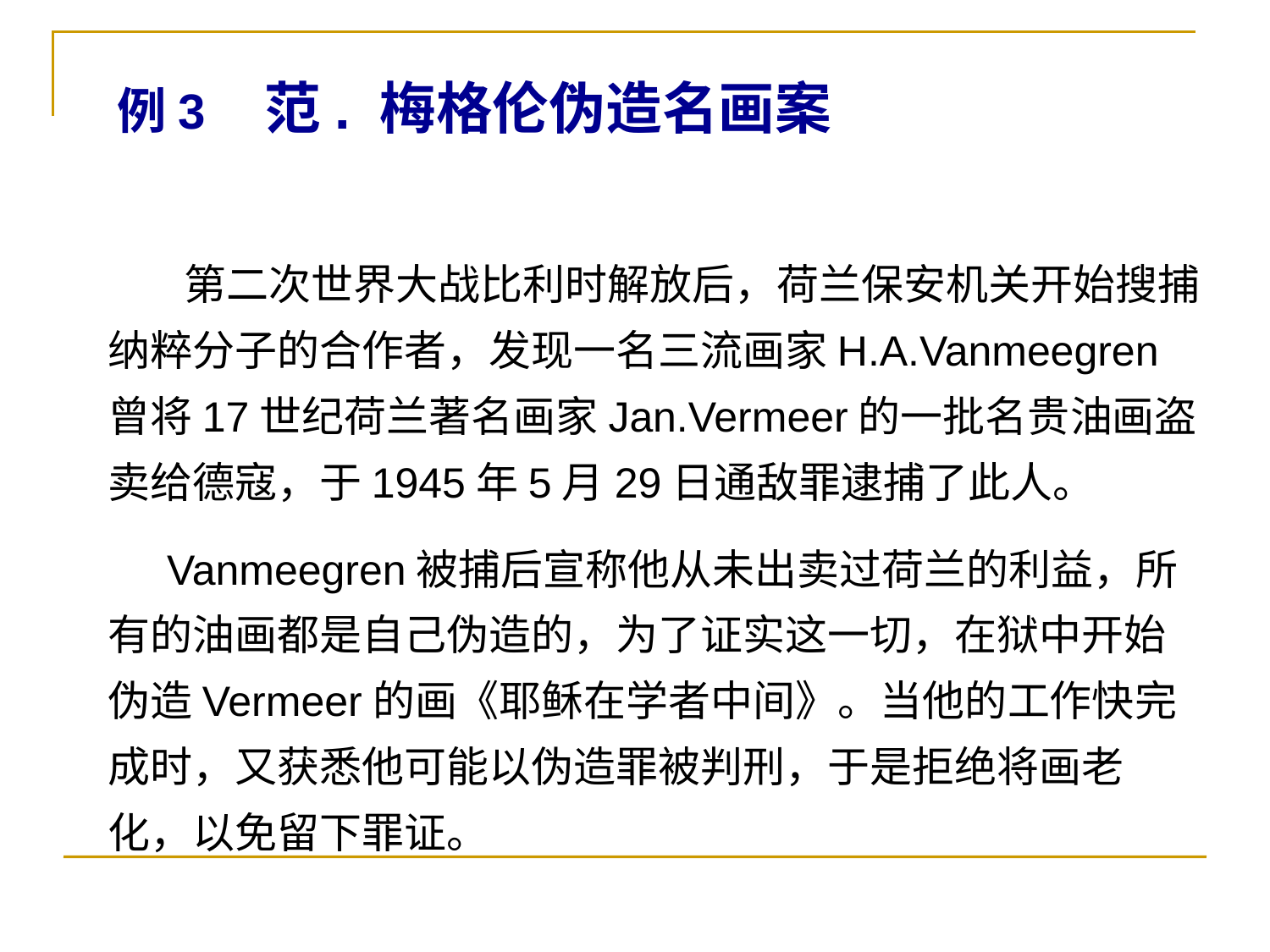

例3   范. 梅格伦伪造名画案
       第二次世界大战比利时解放后，荷兰保安机关开始搜捕纳粹分子的合作者，发现一名三流画家H.A.Vanmeegren曾将17世纪荷兰著名画家Jan.Vermeer的一批名贵油画盗卖给德寇，于1945年5月29日通敌罪逮捕了此人。
     Vanmeegren被捕后宣称他从未出卖过荷兰的利益，所有的油画都是自己伪造的，为了证实这一切，在狱中开始伪造Vermeer的画《耶稣在学者中间》。当他的工作快完成时，又获悉他可能以伪造罪被判刑，于是拒绝将画老化，以免留下罪证。